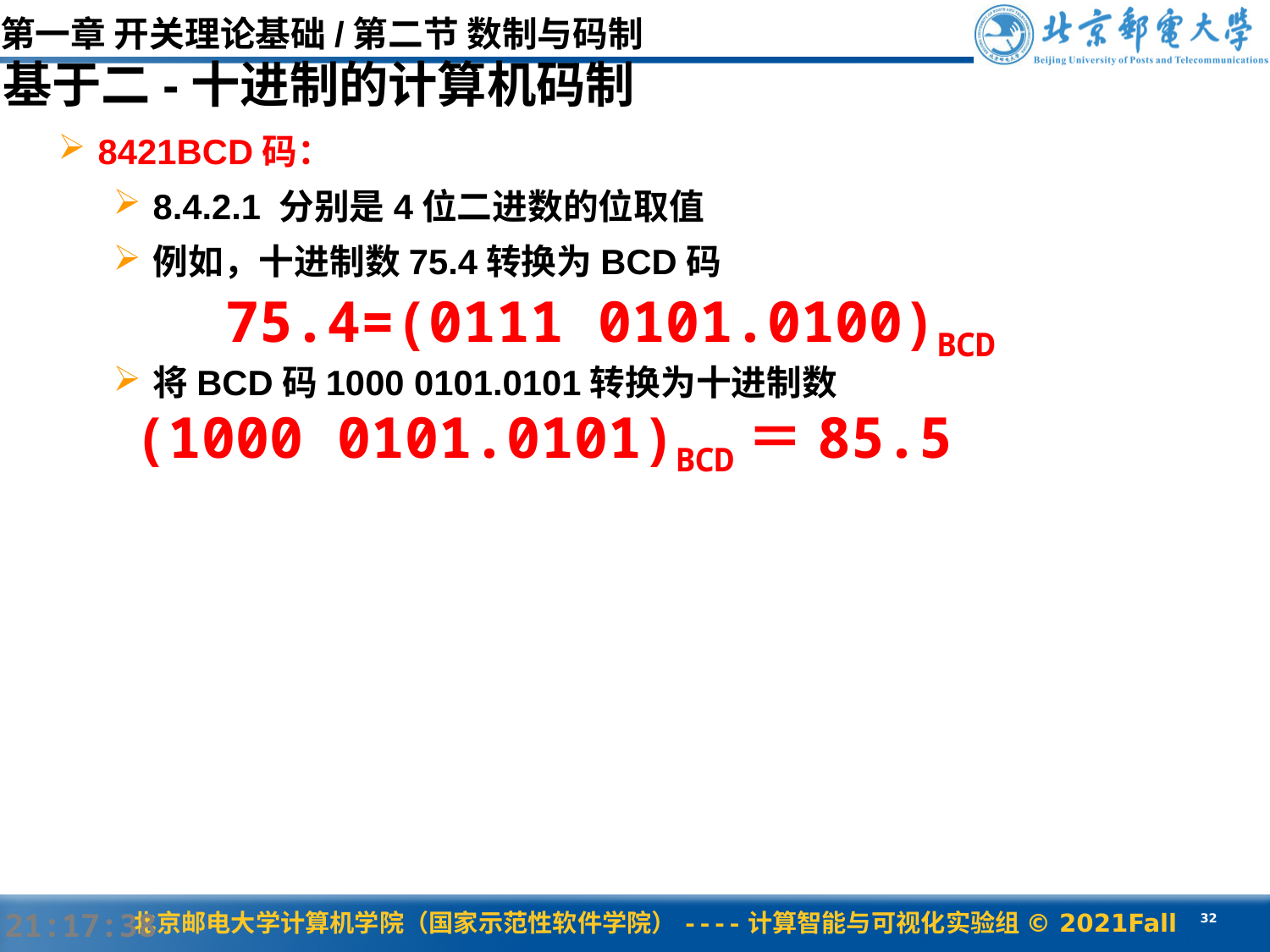

# 第一章 开关理论基础/第二节 数制与码制
基于二-十进制的计算机码制
8421BCD码：
8.4.2.1 分别是4位二进数的位取值
例如，十进制数75.4转换为BCD码

将BCD码1000 0101.0101转换为十进制数
75.4=(0111 0101.0100)BCD
(1000 0101.0101)BCD＝85.5